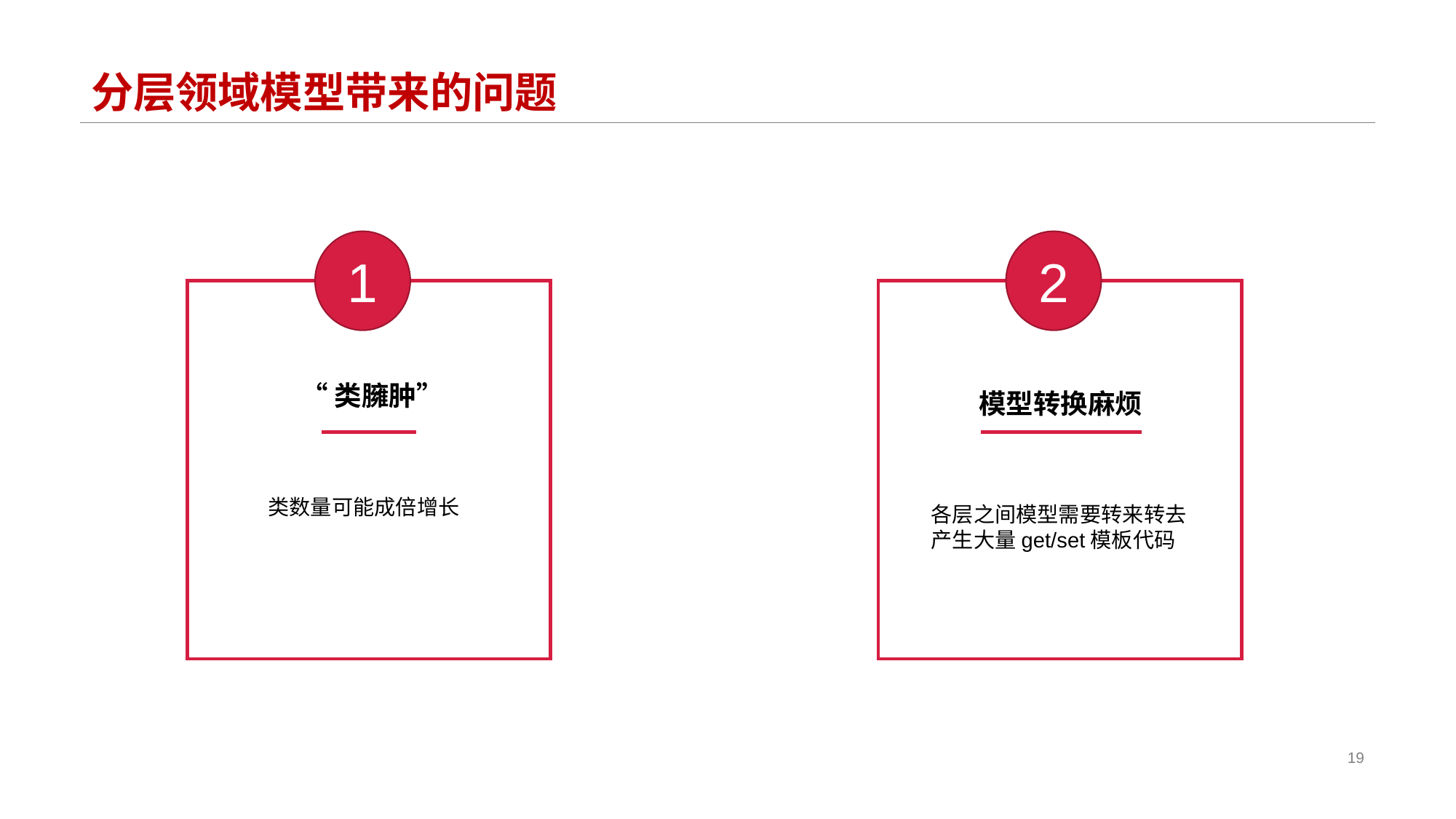

# 分层领域模型带来的问题
1
2

“类臃肿”
模型转换麻烦
类数量可能成倍增长
各层之间模型需要转来转去
产生大量get/set模板代码
19